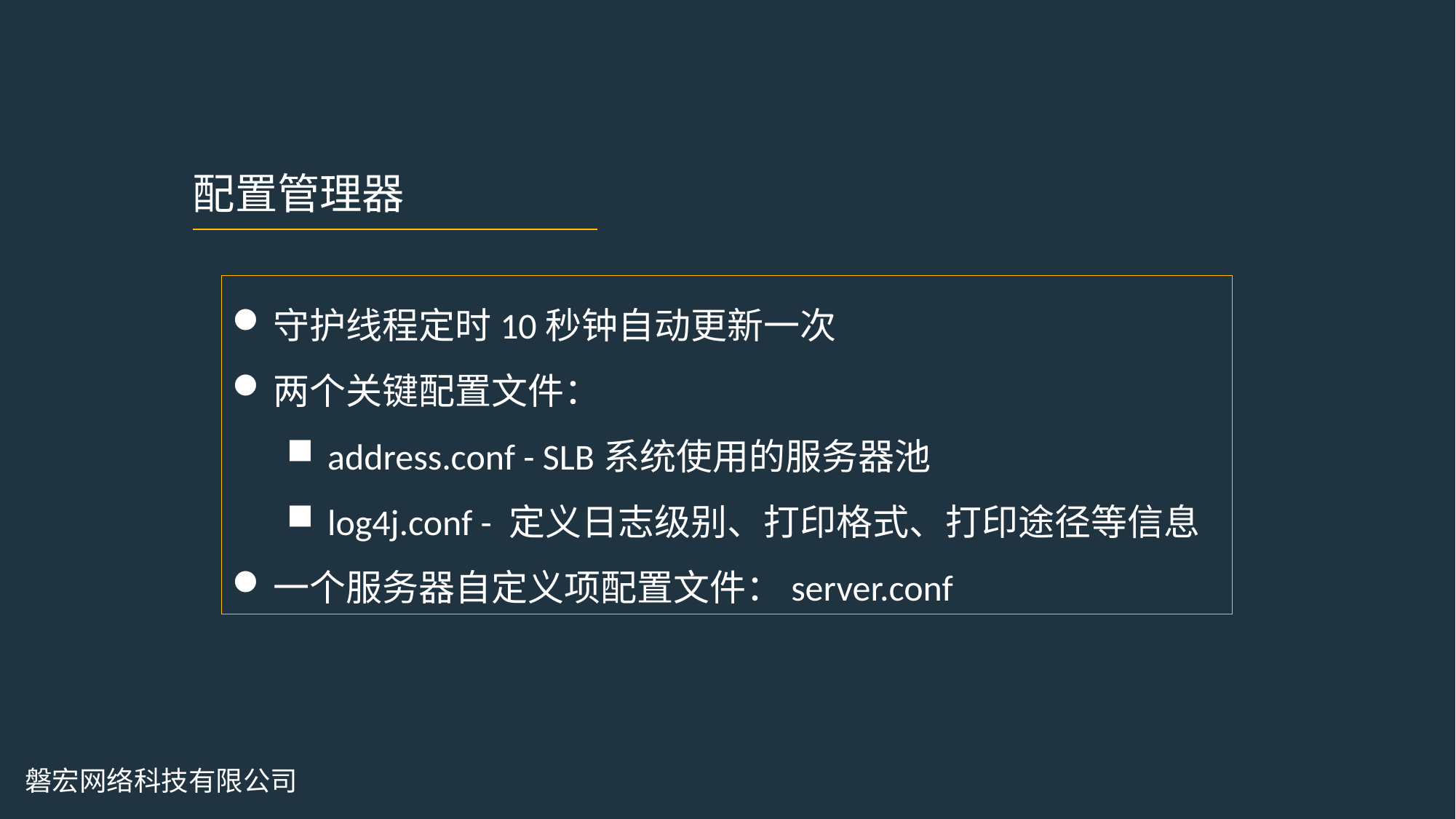

配置管理器
守护线程定时10秒钟自动更新一次
两个关键配置文件：
address.conf - SLB系统使用的服务器池
log4j.conf - 定义日志级别、打印格式、打印途径等信息
一个服务器自定义项配置文件：server.conf

磐宏网络科技有限公司